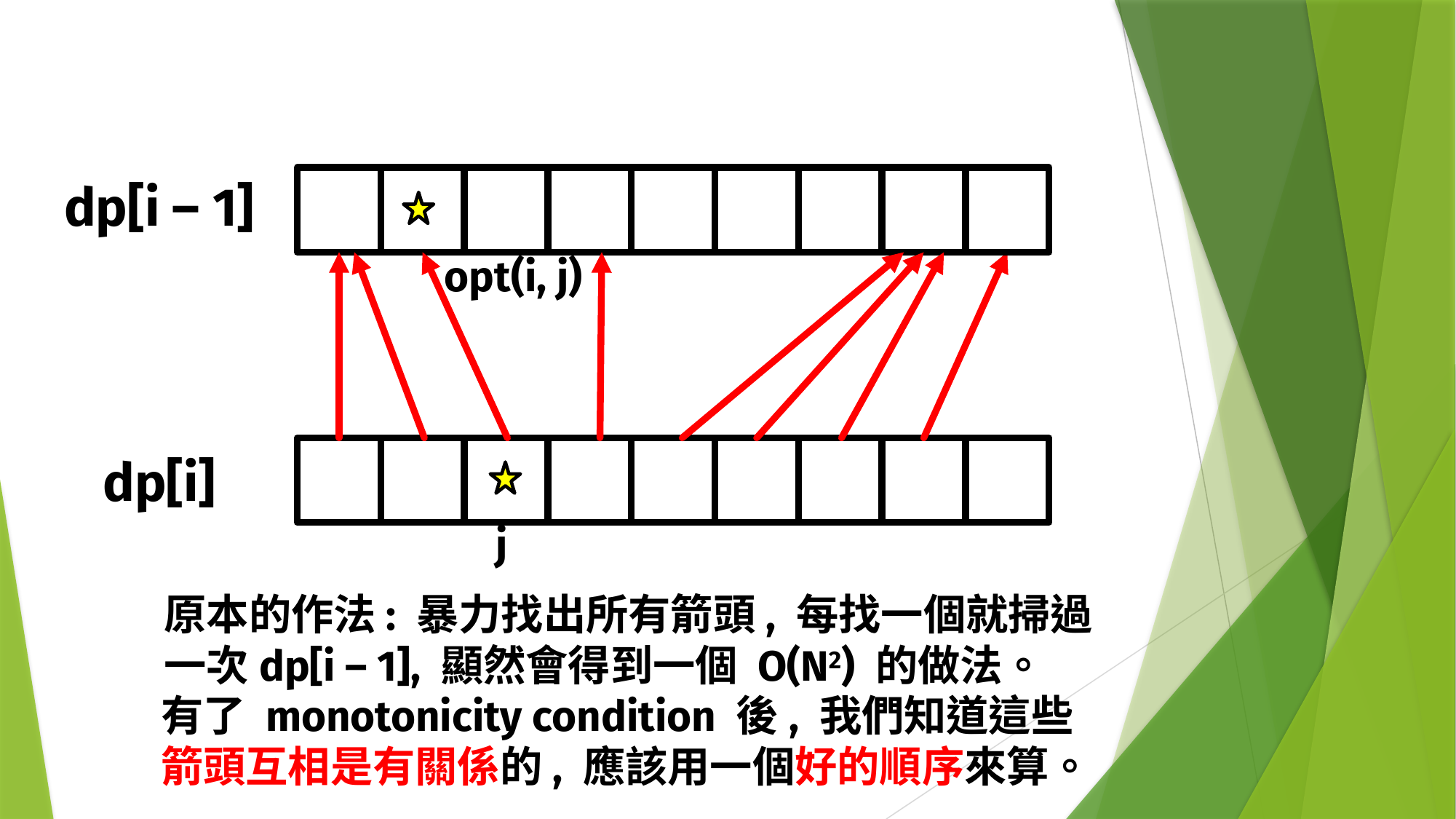

dp[i – 1]

opt(i, j)

dp[i]

j
原本的作法: 暴力找出所有箭頭, 每找一個就掃過一次dp[i – 1], 顯然會得到一個 O(N2) 的做法。
有了 monotonicity condition 後, 我們知道這些箭頭互相是有關係的, 應該用一個好的順序來算。